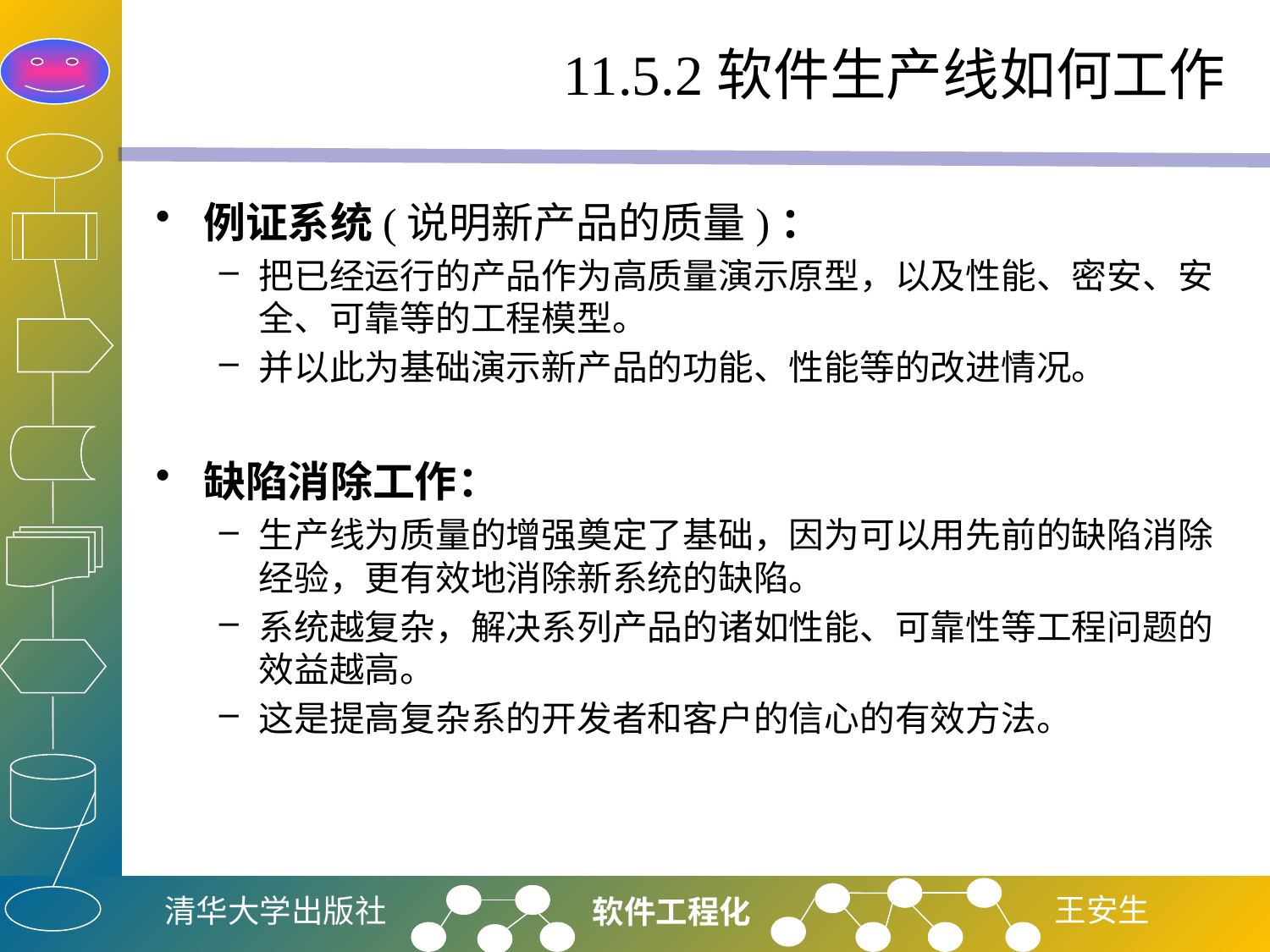

# 11.5.2软件生产线如何工作
例证系统(说明新产品的质量)：
把已经运行的产品作为高质量演示原型，以及性能、密安、安全、可靠等的工程模型。
并以此为基础演示新产品的功能、性能等的改进情况。

缺陷消除工作：
生产线为质量的增强奠定了基础，因为可以用先前的缺陷消除经验，更有效地消除新系统的缺陷。
系统越复杂，解决系列产品的诸如性能、可靠性等工程问题的效益越高。
这是提高复杂系的开发者和客户的信心的有效方法。